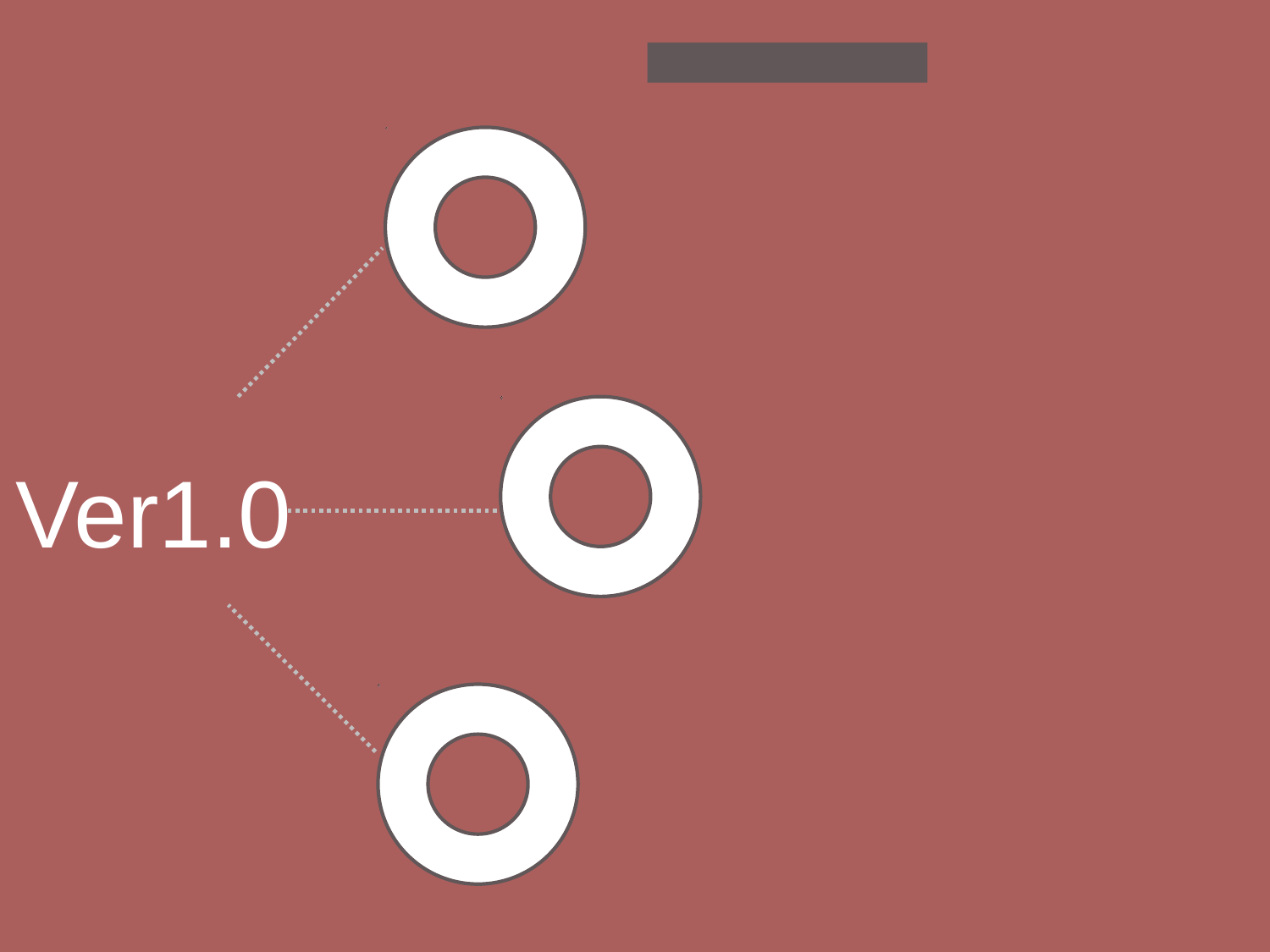

일  정
Dice Poker
기  능
시연
상점 기능

· 배경화면 및 주사위 스킨 구입기능
· 칭호 예) 100승!, 도박마스터
· 게임 룰에 적용할 수 있는 보이스
   예) 주사위 바꾸기, 한번 더 던지기 등
메인 게임

· 랜덤 데이터 베이스CPU 1:1대전
  Ver1.0
· 기능 주사위 KEEP(HOLD) & RE-Roll
· 족보 확인 기능

배팅 기능
· 판돈 올리기
· 족보에 따라서 판돈 계산